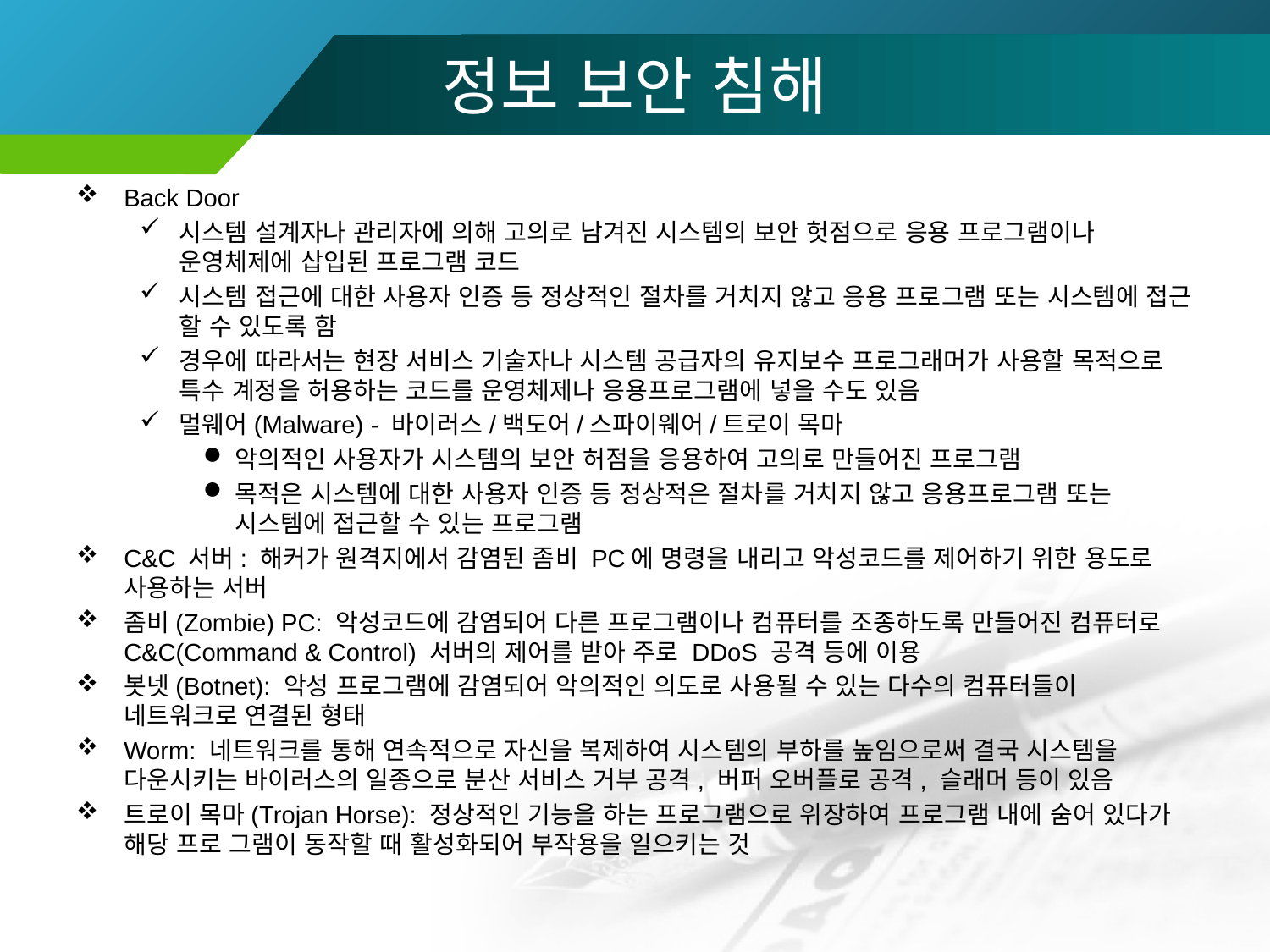

# 정보 보안 침해
Back Door
시스템 설계자나 관리자에 의해 고의로 남겨진 시스템의 보안 헛점으로 응용 프로그램이나 운영체제에 삽입된 프로그램 코드
시스템 접근에 대한 사용자 인증 등 정상적인 절차를 거치지 않고 응용 프로그램 또는 시스템에 접근 할 수 있도록 함
경우에 따라서는 현장 서비스 기술자나 시스템 공급자의 유지보수 프로그래머가 사용할 목적으로 특수 계정을 허용하는 코드를 운영체제나 응용프로그램에 넣을 수도 있음
멀웨어(Malware) - 바이러스/백도어/스파이웨어/트로이 목마
악의적인 사용자가 시스템의 보안 허점을 응용하여 고의로 만들어진 프로그램
목적은 시스템에 대한 사용자 인증 등 정상적은 절차를 거치지 않고 응용프로그램 또는 시스템에 접근할 수 있는 프로그램
C&C 서버: 해커가 원격지에서 감염된 좀비 PC에 명령을 내리고 악성코드를 제어하기 위한 용도로 사용하는 서버
좀비(Zombie) PC: 악성코드에 감염되어 다른 프로그램이나 컴퓨터를 조종하도록 만들어진 컴퓨터로 C&C(Command & Control) 서버의 제어를 받아 주로 DDoS 공격 등에 이용
봇넷(Botnet): 악성 프로그램에 감염되어 악의적인 의도로 사용될 수 있는 다수의 컴퓨터들이 네트워크로 연결된 형태
Worm: 네트워크를 통해 연속적으로 자신을 복제하여 시스템의 부하를 높임으로써 결국 시스템을 다운시키는 바이러스의 일종으로 분산 서비스 거부 공격, 버퍼 오버플로 공격, 슬래머 등이 있음
트로이 목마(Trojan Horse): 정상적인 기능을 하는 프로그램으로 위장하여 프로그램 내에 숨어 있다가 해당 프로 그램이 동작할 때 활성화되어 부작용을 일으키는 것